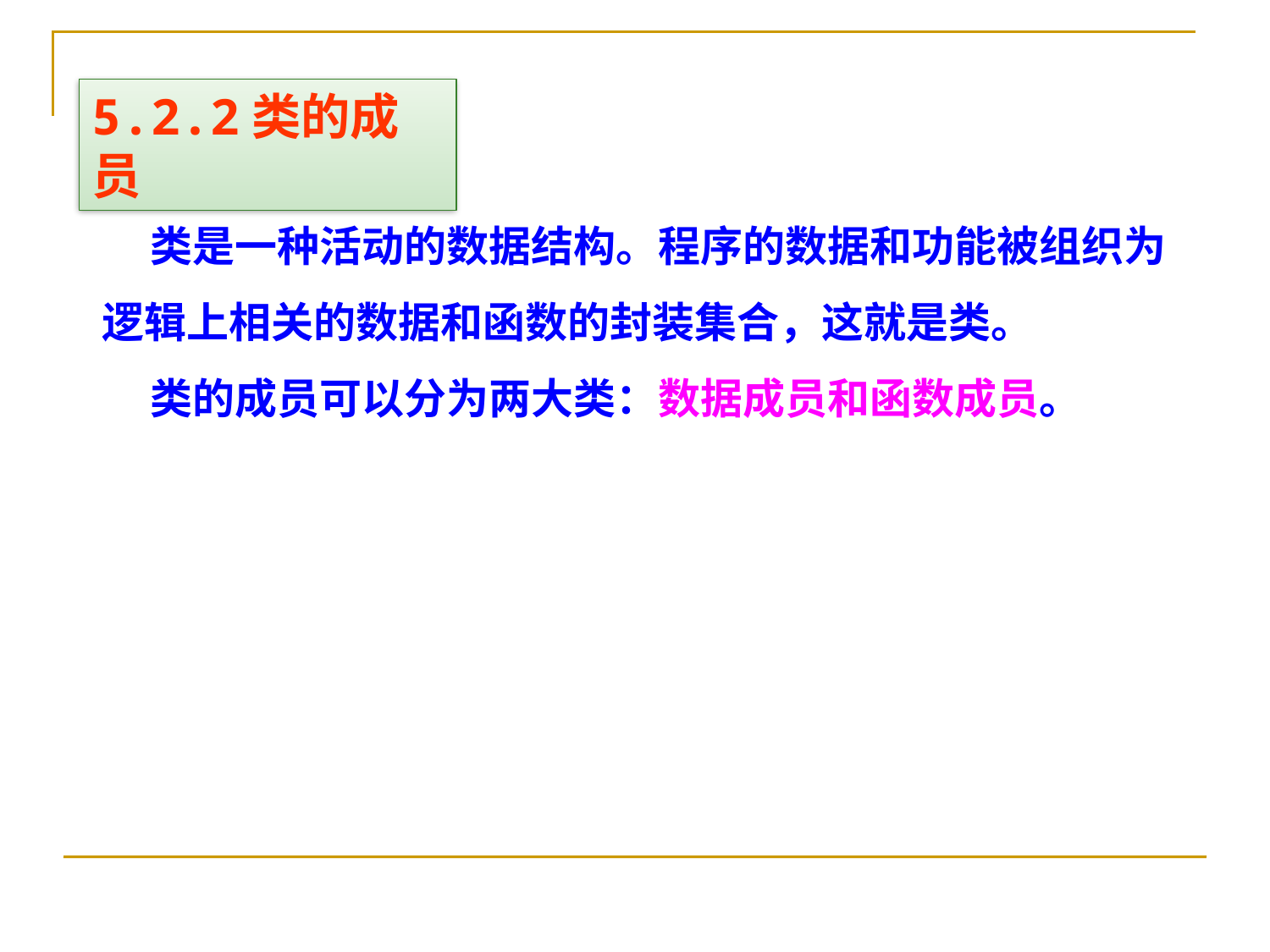

5.2.2类的成员
    类是一种活动的数据结构。程序的数据和功能被组织为逻辑上相关的数据和函数的封装集合，这就是类。
    类的成员可以分为两大类：数据成员和函数成员。